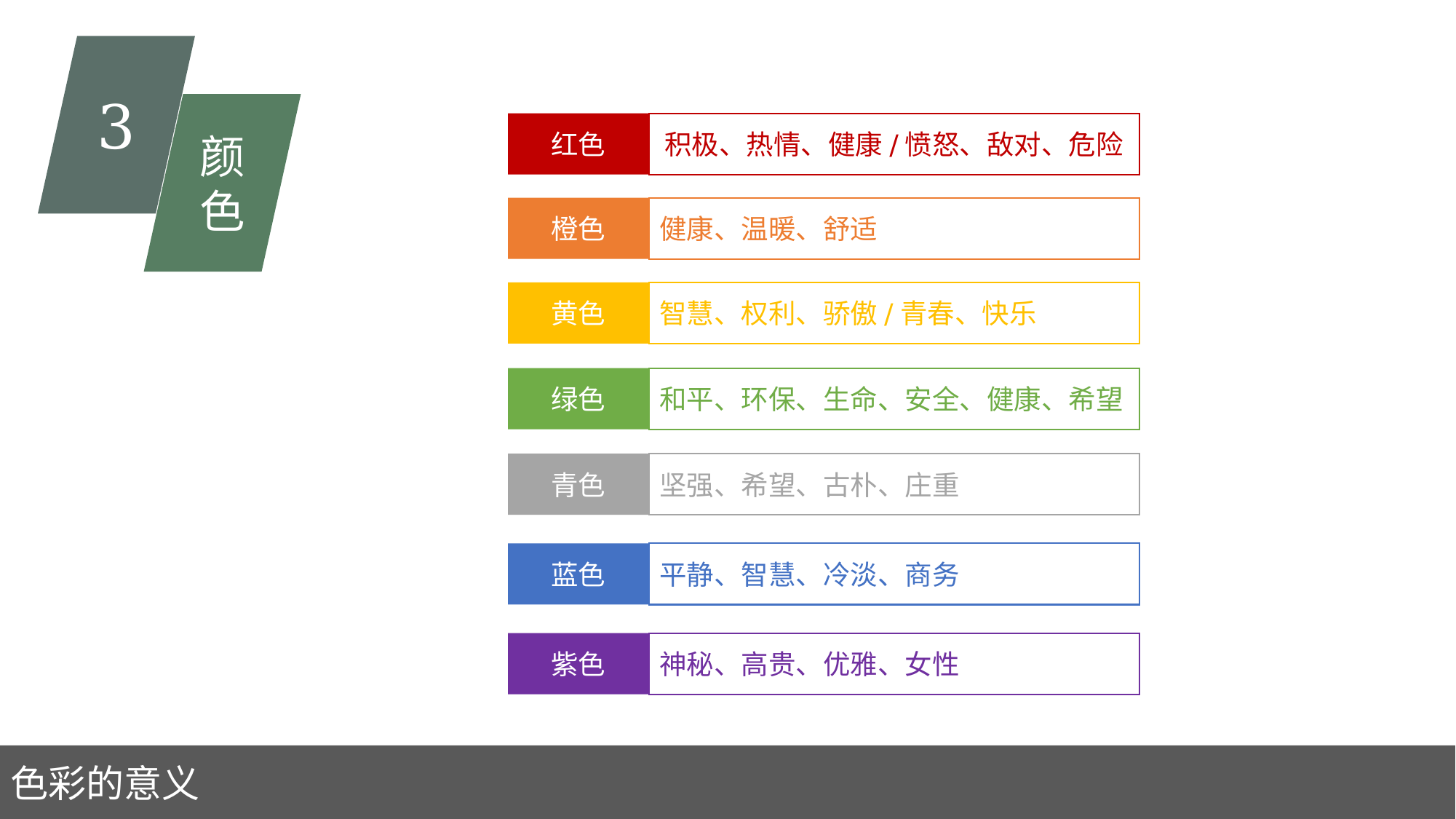

3
颜色
红色
积极、热情、健康/愤怒、敌对、危险
橙色
健康、温暖、舒适
黄色
智慧、权利、骄傲/青春、快乐
绿色
和平、环保、生命、安全、健康、希望
青色
坚强、希望、古朴、庄重
蓝色
平静、智慧、冷淡、商务
紫色
神秘、高贵、优雅、女性
色彩的意义